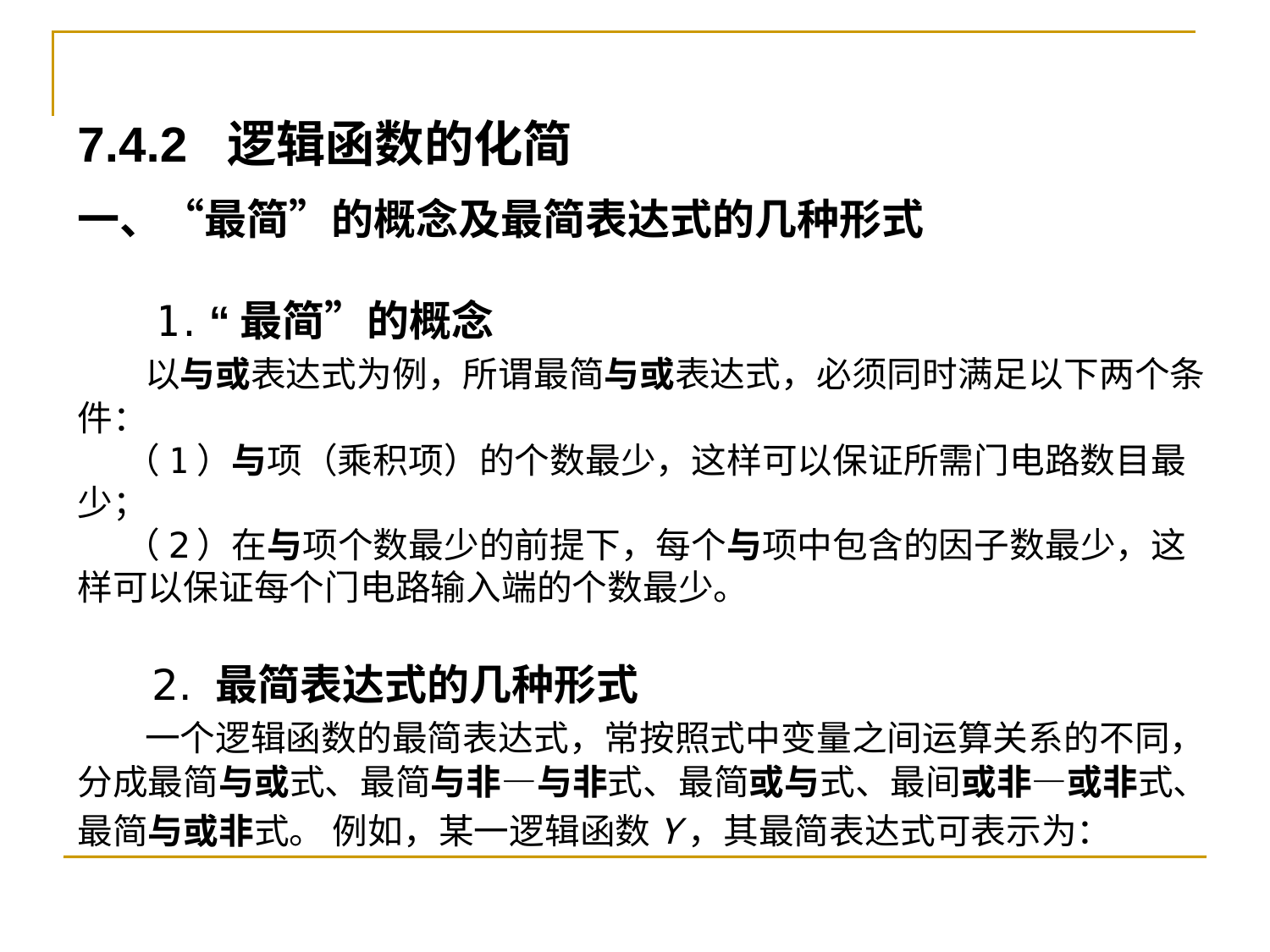

7.4.2  逻辑函数的化简
一、“最简”的概念及最简表达式的几种形式

      1. “最简”的概念
      以与或表达式为例，所谓最简与或表达式，必须同时满足以下两个条件：
     （1）与项（乘积项）的个数最少，这样可以保证所需门电路数目最少；
     （2）在与项个数最少的前提下，每个与项中包含的因子数最少，这样可以保证每个门电路输入端的个数最少。

      2. 最简表达式的几种形式
      一个逻辑函数的最简表达式，常按照式中变量之间运算关系的不同，分成最简与或式、最简与非—与非式、最简或与式、最间或非—或非式、最简与或非式。 例如，某一逻辑函数Y，其最简表达式可表示为：